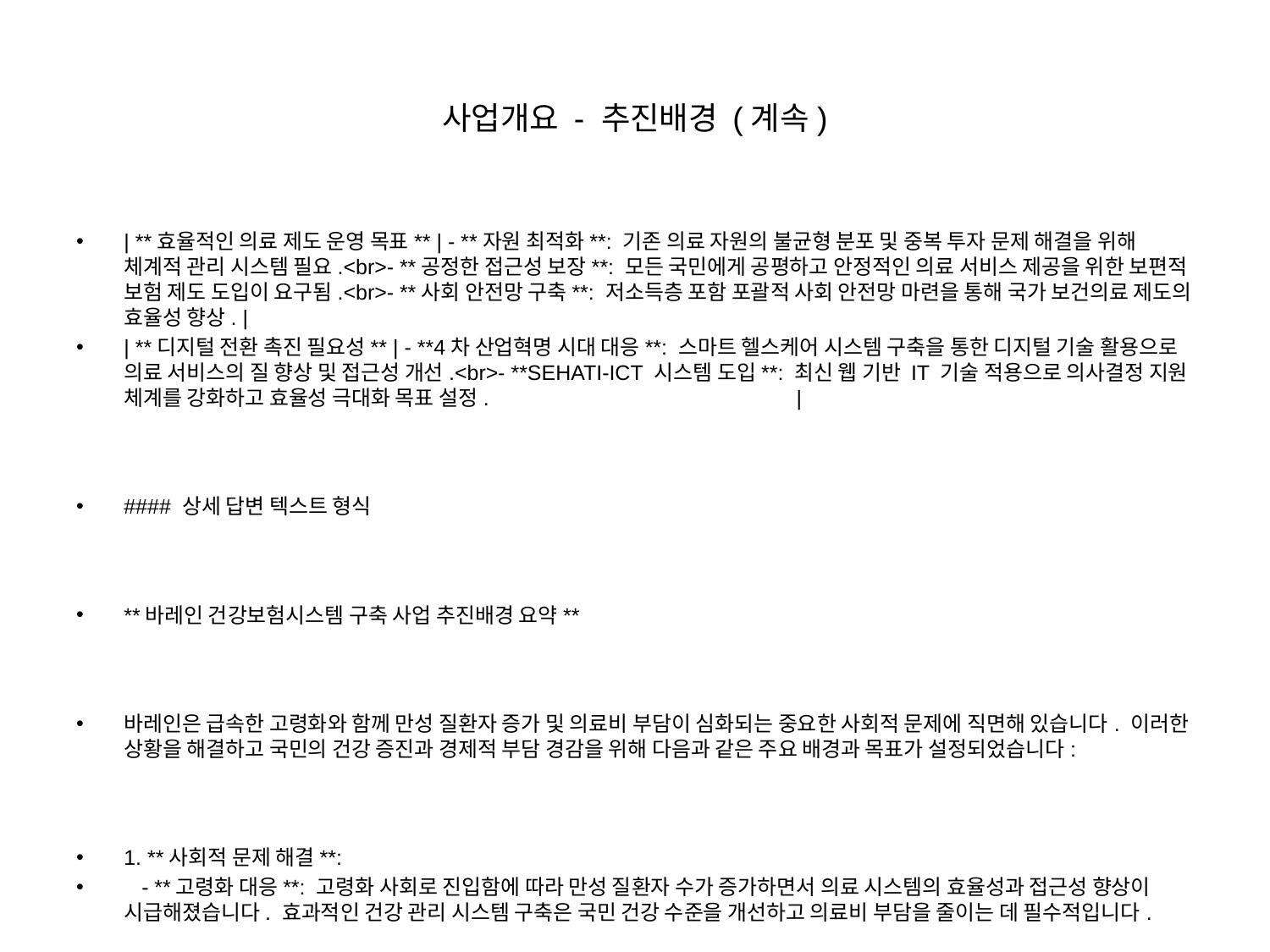

# 사업개요 - 추진배경 (계속)
| **효율적인 의료 제도 운영 목표** | - **자원 최적화**: 기존 의료 자원의 불균형 분포 및 중복 투자 문제 해결을 위해 체계적 관리 시스템 필요.<br>- **공정한 접근성 보장**: 모든 국민에게 공평하고 안정적인 의료 서비스 제공을 위한 보편적 보험 제도 도입이 요구됨.<br>- **사회 안전망 구축**: 저소득층 포함 포괄적 사회 안전망 마련을 통해 국가 보건의료 제도의 효율성 향상. |
| **디지털 전환 촉진 필요성** | - **4차 산업혁명 시대 대응**: 스마트 헬스케어 시스템 구축을 통한 디지털 기술 활용으로 의료 서비스의 질 향상 및 접근성 개선.<br>- **SEHATI-ICT 시스템 도입**: 최신 웹 기반 IT 기술 적용으로 의사결정 지원 체계를 강화하고 효율성 극대화 목표 설정.                                                    |

#### 상세 답변 텍스트 형식

**바레인 건강보험시스템 구축 사업 추진배경 요약**

바레인은 급속한 고령화와 함께 만성 질환자 증가 및 의료비 부담이 심화되는 중요한 사회적 문제에 직면해 있습니다. 이러한 상황을 해결하고 국민의 건강 증진과 경제적 부담 경감을 위해 다음과 같은 주요 배경과 목표가 설정되었습니다:

1. **사회적 문제 해결**:
   - **고령화 대응**: 고령화 사회로 진입함에 따라 만성 질환자 수가 증가하면서 의료 시스템의 효율성과 접근성 향상이 시급해졌습니다. 효과적인 건강 관리 시스템 구축은 국민 건강 수준을 개선하고 의료비 부담을 줄이는 데 필수적입니다.